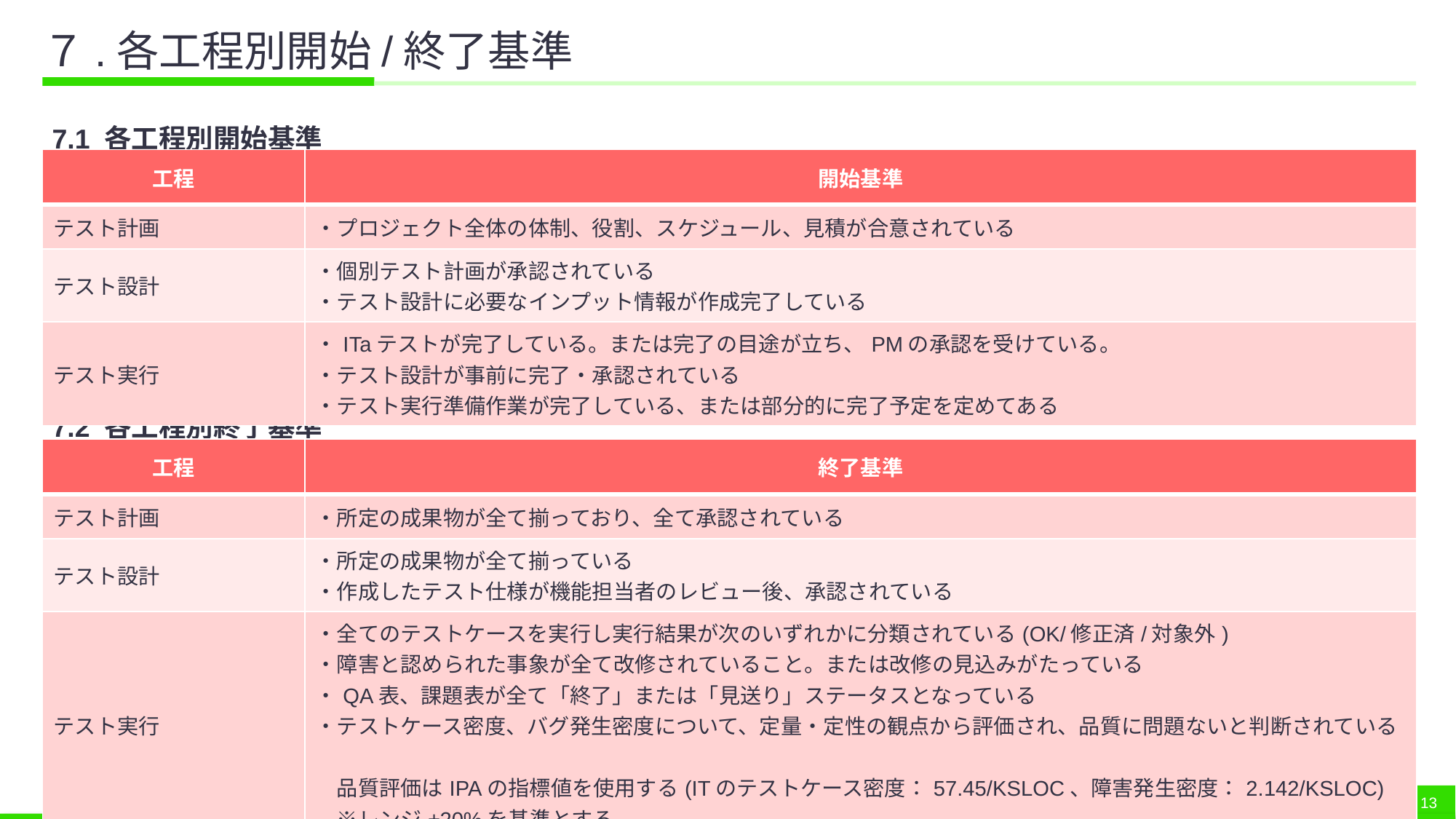

# ７.各工程別開始/終了基準
7.1 各工程別開始基準

7.2 各工程別終了基準
| 工程 | 開始基準 |
| --- | --- |
| テスト計画 | ・プロジェクト全体の体制、役割、スケジュール、見積が合意されている |
| テスト設計 | ・個別テスト計画が承認されている ・テスト設計に必要なインプット情報が作成完了している |
| テスト実行 | ・ITaテストが完了している。または完了の目途が立ち、PMの承認を受けている。 ・テスト設計が事前に完了・承認されている ・テスト実行準備作業が完了している、または部分的に完了予定を定めてある |
| 工程 | 終了基準 |
| --- | --- |
| テスト計画 | ・所定の成果物が全て揃っており、全て承認されている |
| テスト設計 | ・所定の成果物が全て揃っている ・作成したテスト仕様が機能担当者のレビュー後、承認されている |
| テスト実行 | ・全てのテストケースを実行し実行結果が次のいずれかに分類されている(OK/修正済/対象外) ・障害と認められた事象が全て改修されていること。または改修の見込みがたっている ・QA表、課題表が全て「終了」または「見送り」ステータスとなっている ・テストケース密度、バグ発生密度について、定量・定性の観点から評価され、品質に問題ないと判断されている　　 　品質評価はIPAの指標値を使用する(ITのテストケース密度：57.45/KSLOC、障害発生密度：2.142/KSLOC) 　※レンジ±20%を基準とする |
13
Sasuke Financial Lab株式会社